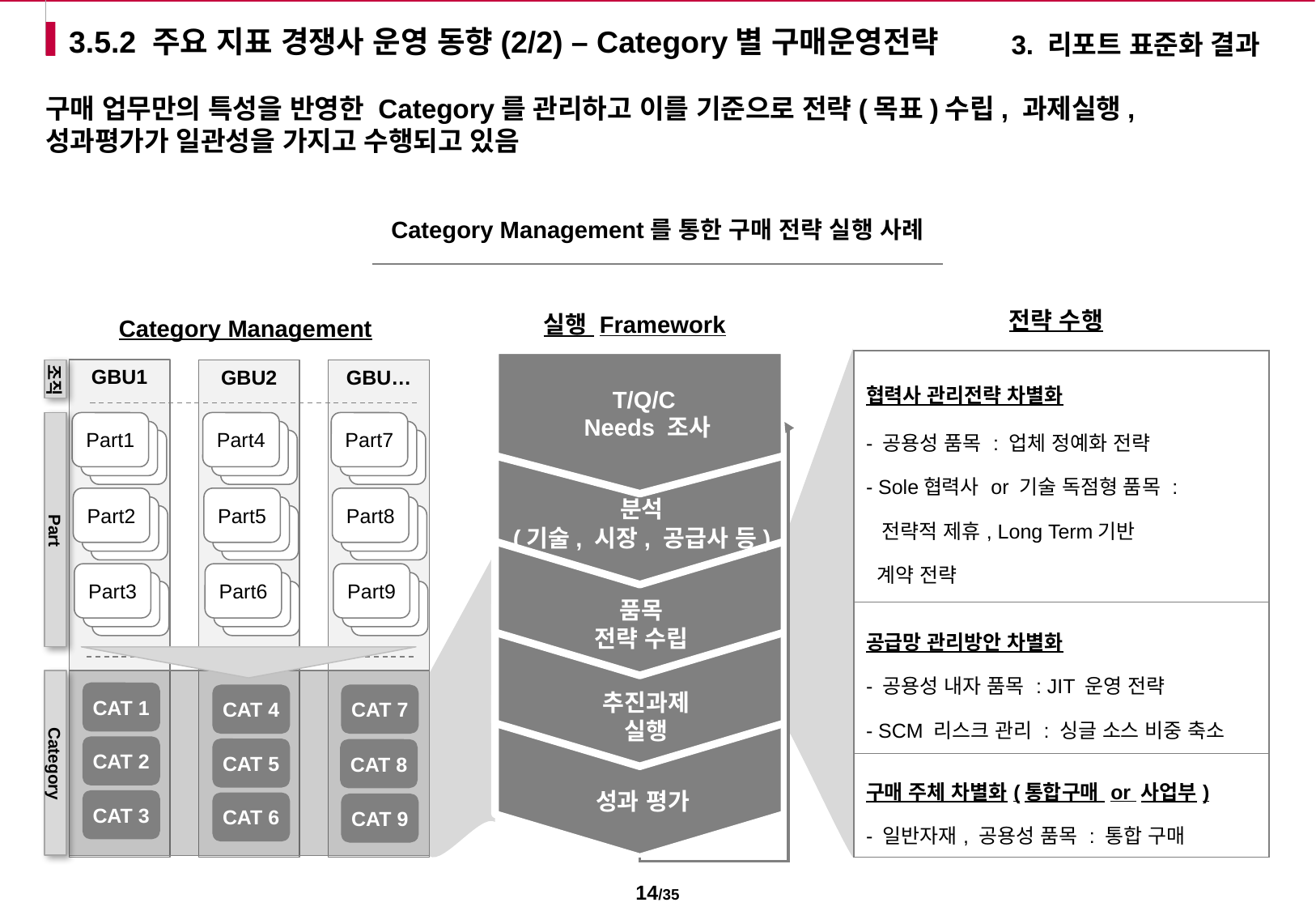

# 3.5.2 주요 지표 경쟁사 운영 동향(2/2) – Category별 구매운영전략
3. 리포트 표준화 결과
구매 업무만의 특성을 반영한 Category를 관리하고 이를 기준으로 전략(목표)수립, 과제실행,
성과평가가 일관성을 가지고 수행되고 있음
Category Management를 통한 구매 전략 실행 사례

전략 수행
실행 Framework
Category Management
| 협력사 관리전략 차별화 - 공용성 품목 : 업체 정예화 전략 - Sole협력사 or 기술 독점형 품목 : 전략적 제휴, Long Term기반 계약 전략 |
| --- |
| 공급망 관리방안 차별화 - 공용성 내자 품목 : JIT 운영 전략 - SCM 리스크 관리 : 싱글 소스 비중 축소 |
| 구매 주체 차별화(통합구매 or 사업부) - 일반자재, 공용성 품목 : 통합 구매 |

GBU1
GBU2
GBU…
조직
T/Q/C
Needs 조사
Part1
Part1
Part1
Part2
Part1
Part2
Part3
Part1
Part3
Part4
Part1
Part1
Part5
Part1
Part2
Part6
Part1
Part3
Part7
Part1
Part1
Part8
Part1
Part2
Part9
Part1
Part3

분석
(기술, 시장, 공급사 등)
Part

품목
전략 수립

추진과제
실행
CAT 1
CAT 4
CAT 7
CAT 2
CAT 5
CAT 8
Category
성과 평가
CAT 3
CAT 6
CAT 9